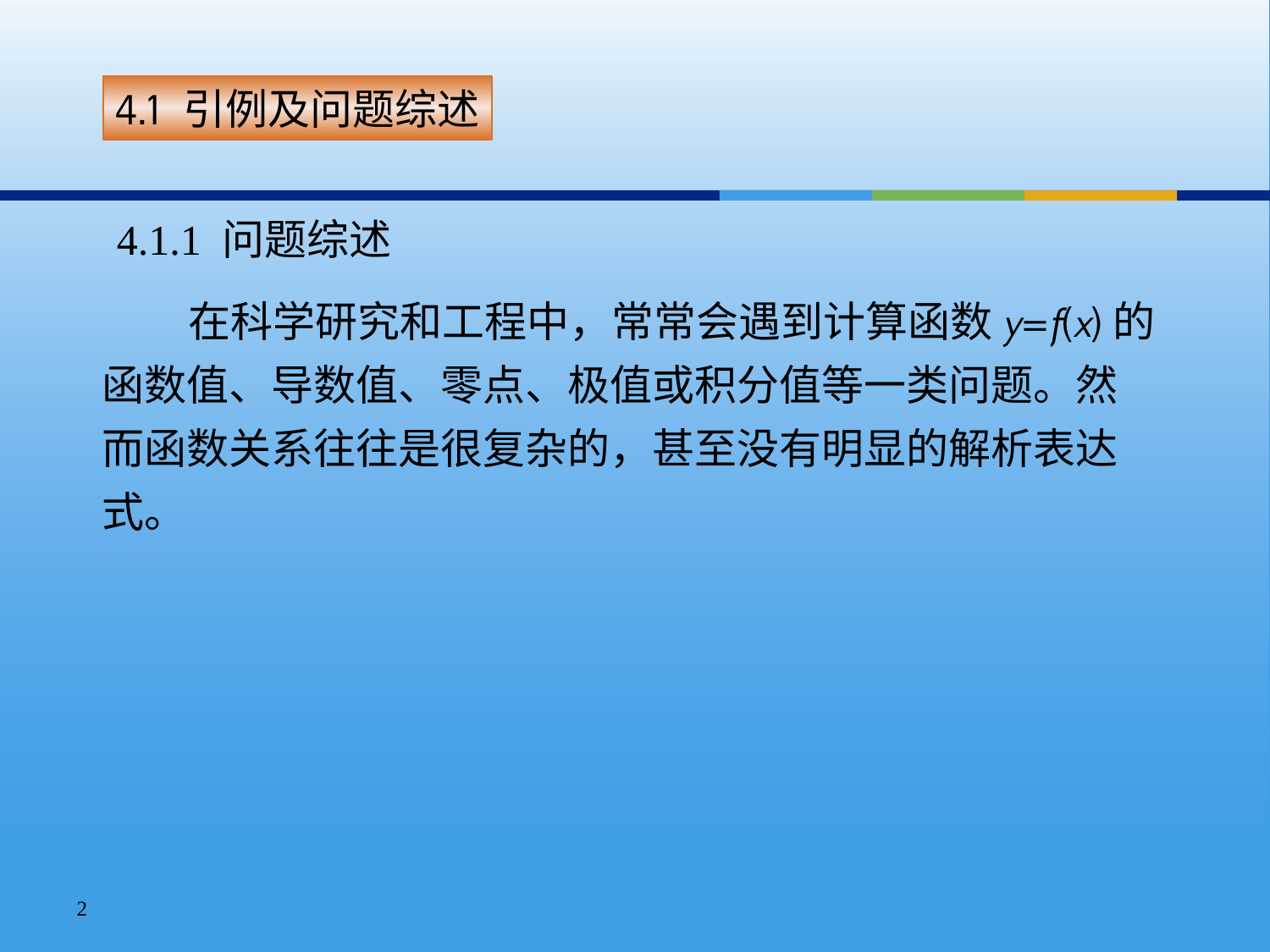

4.1 引例及问题综述
4.1.1 问题综述
        在科学研究和工程中，常常会遇到计算函数y=f(x)的函数值、导数值、零点、极值或积分值等一类问题。然而函数关系往往是很复杂的，甚至没有明显的解析表达式。

2